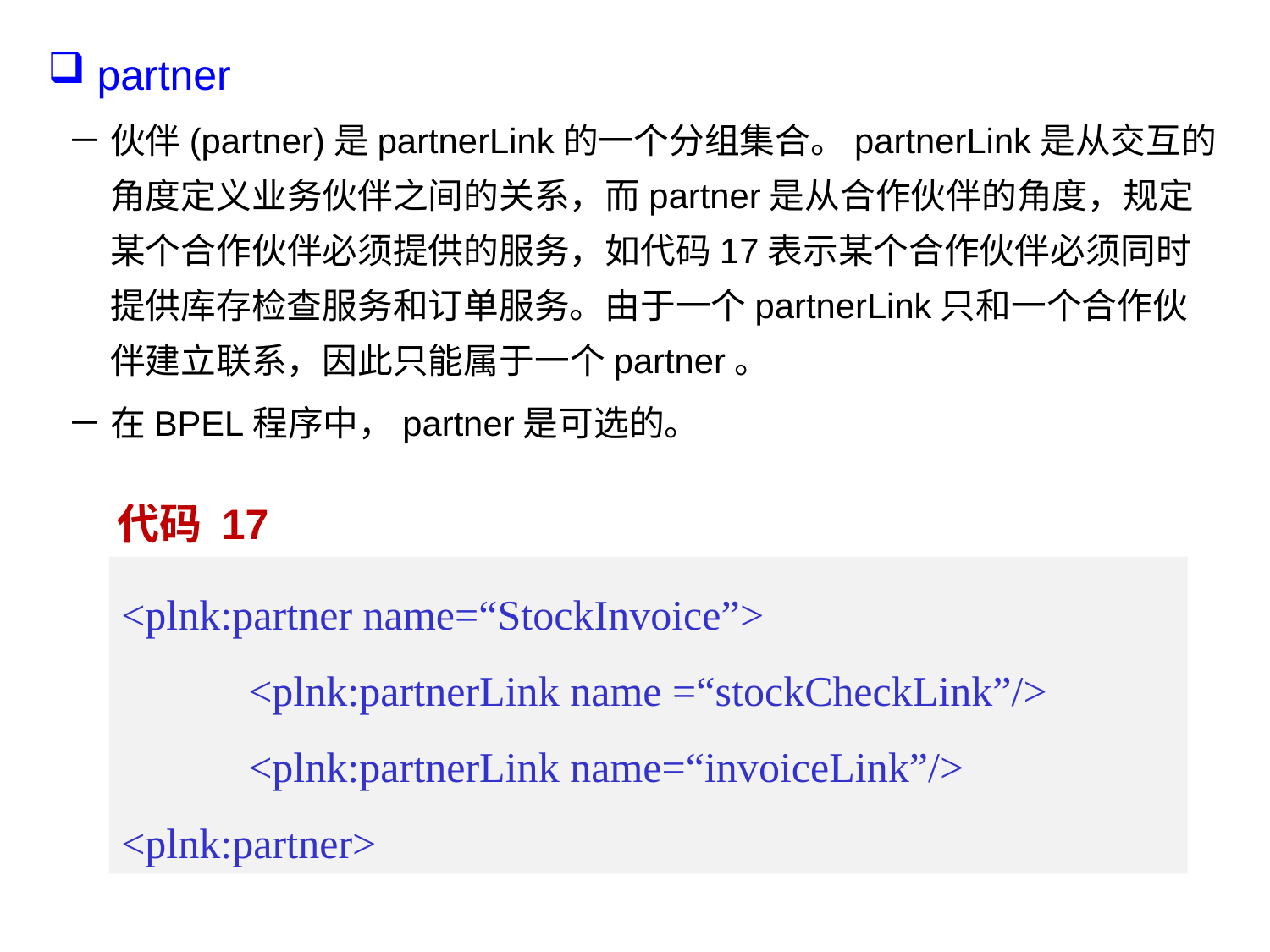

partner
伙伴(partner)是partnerLink的一个分组集合。partnerLink是从交互的角度定义业务伙伴之间的关系，而partner是从合作伙伴的角度，规定某个合作伙伴必须提供的服务，如代码17表示某个合作伙伴必须同时提供库存检查服务和订单服务。由于一个partnerLink只和一个合作伙伴建立联系，因此只能属于一个partner。
在BPEL程序中，partner是可选的。
代码 17
<plnk:partner name=“StockInvoice”>
            <plnk:partnerLink name =“stockCheckLink”/>
            <plnk:partnerLink name=“invoiceLink”/>
<plnk:partner>